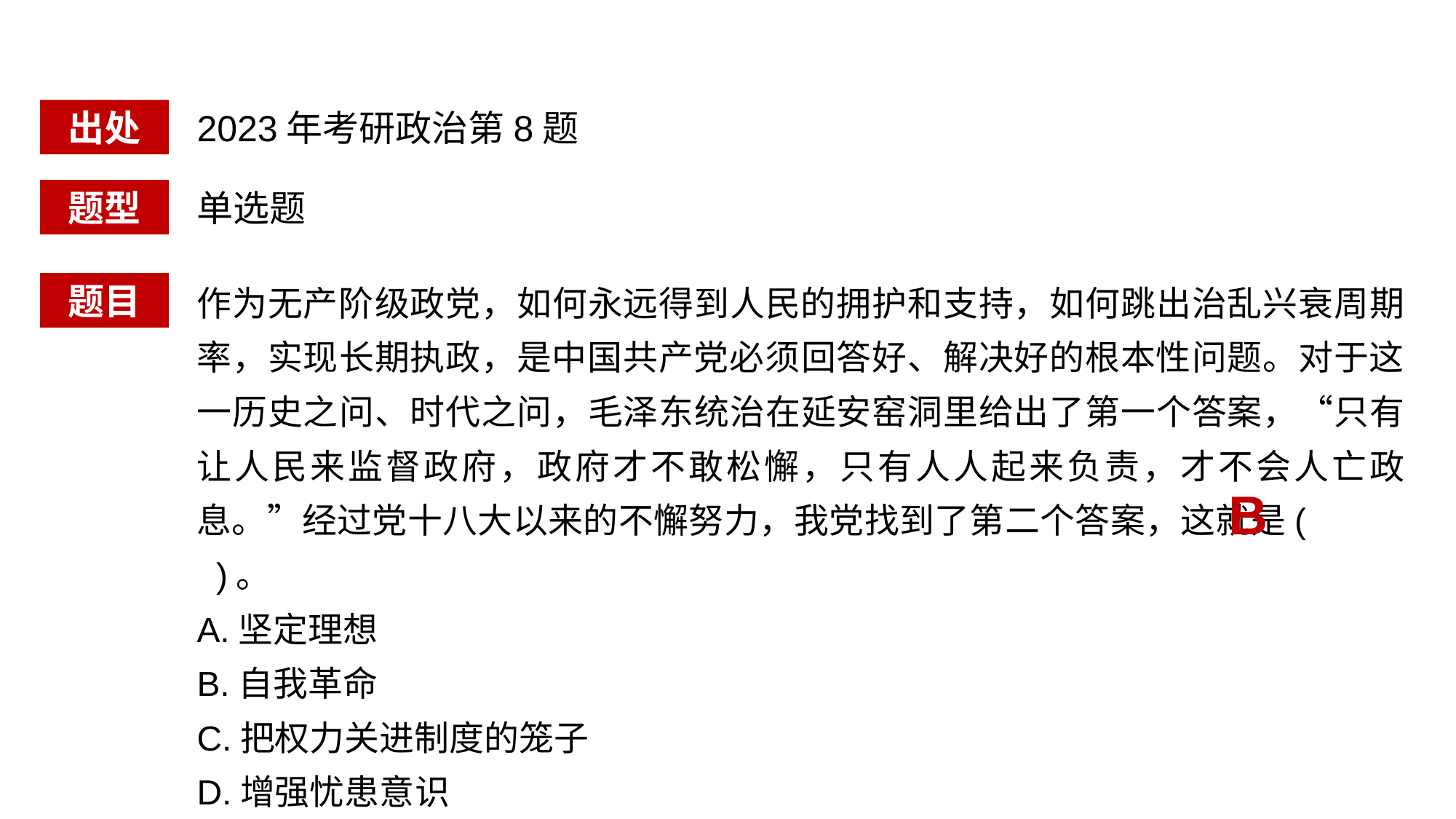

出处
2023年考研政治第8题
题型
单选题
作为无产阶级政党，如何永远得到人民的拥护和支持，如何跳出治乱兴衰周期率，实现长期执政，是中国共产党必须回答好、解决好的根本性问题。对于这一历史之问、时代之问，毛泽东统治在延安窑洞里给出了第一个答案，“只有让人民来监督政府，政府才不敢松懈，只有人人起来负责，才不会人亡政息。”经过党十八大以来的不懈努力，我党找到了第二个答案，这就是(             )。
A.坚定理想
B.自我革命
C.把权力关进制度的笼子
D.增强忧患意识
题目
B